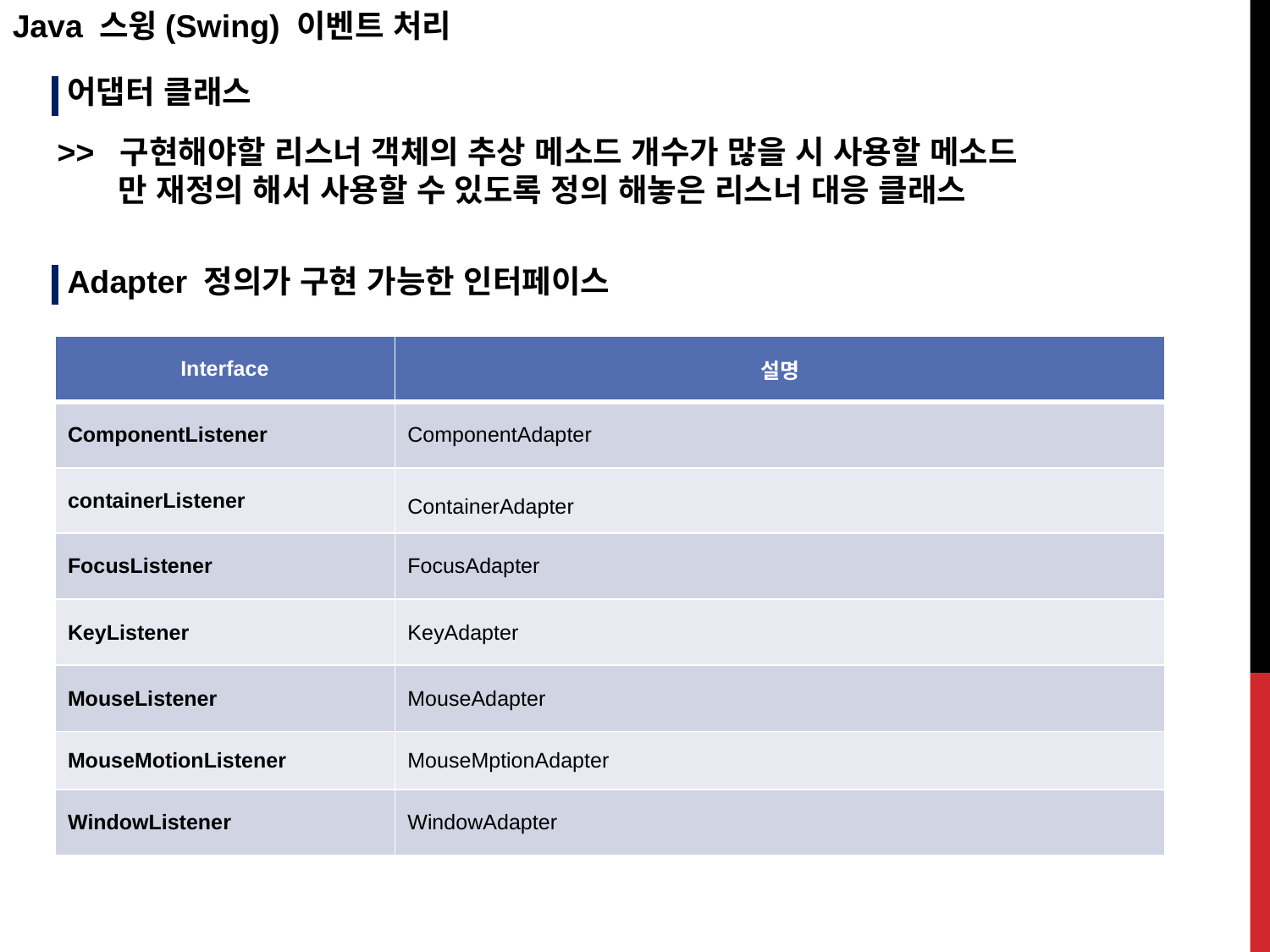

Java 스윙(Swing) 이벤트 처리
어댑터 클래스
>>  구현해야할 리스너 객체의 추상 메소드 개수가 많을 시 사용할 메소드
      만 재정의 해서 사용할 수 있도록 정의 해놓은 리스너 대응 클래스
Adapter 정의가 구현 가능한 인터페이스
| Interface | 설명 |
| --- | --- |
| ComponentListener | ComponentAdapter |
| containerListener | ContainerAdapter |
| FocusListener | FocusAdapter |
| KeyListener | KeyAdapter |
| MouseListener | MouseAdapter |
| MouseMotionListener | MouseMptionAdapter |
| WindowListener | WindowAdapter |